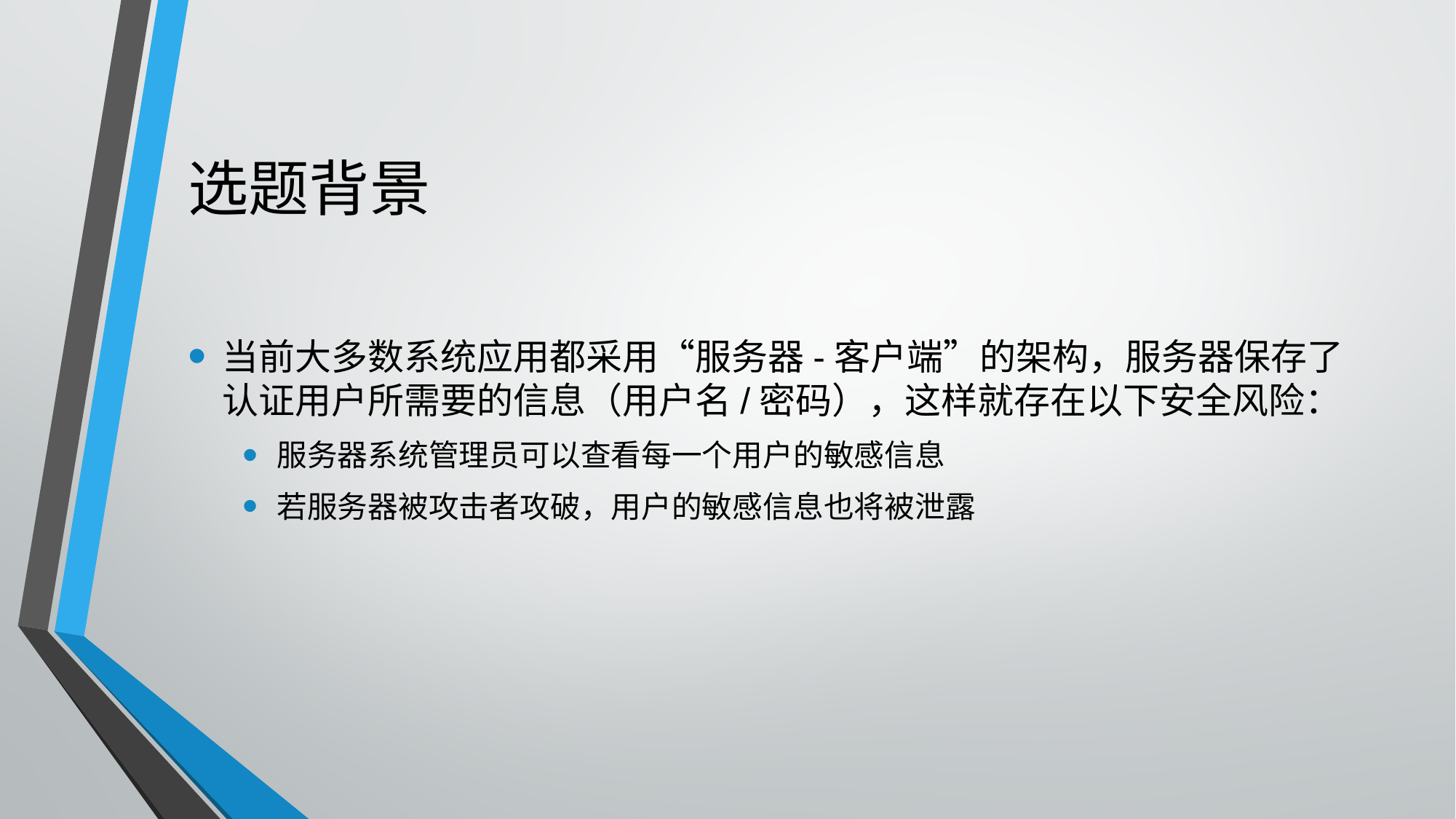

# 选题背景
当前大多数系统应用都采用“服务器-客户端”的架构，服务器保存了认证用户所需要的信息（用户名/密码），这样就存在以下安全风险：
服务器系统管理员可以查看每一个用户的敏感信息
若服务器被攻击者攻破，用户的敏感信息也将被泄露